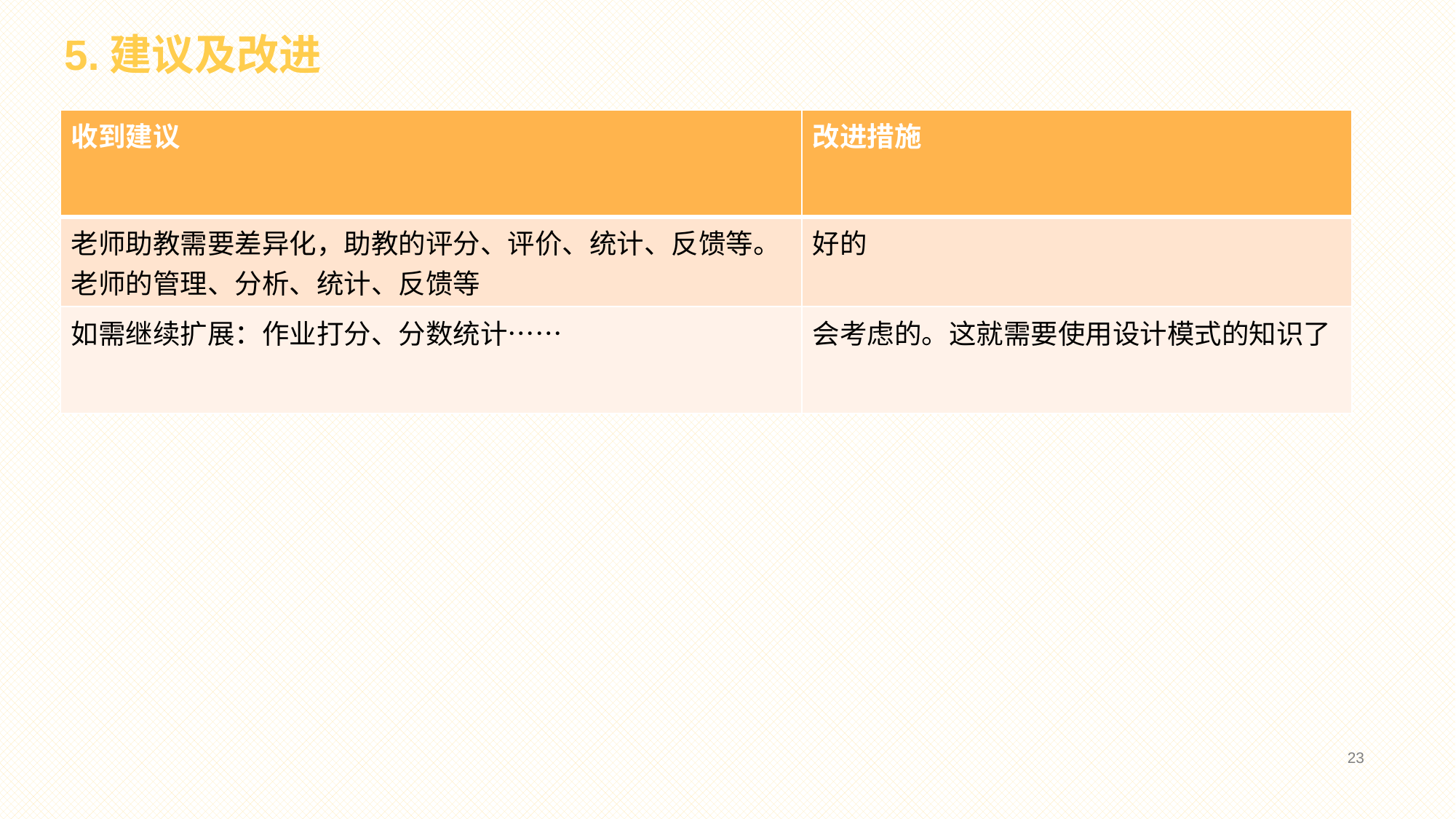

5.建议及改进
| 收到建议 | 改进措施 |
| --- | --- |
| 老师助教需要差异化，助教的评分、评价、统计、反馈等。老师的管理、分析、统计、反馈等 | 好的 |
| 如需继续扩展：作业打分、分数统计…… | 会考虑的。这就需要使用设计模式的知识了 |
23